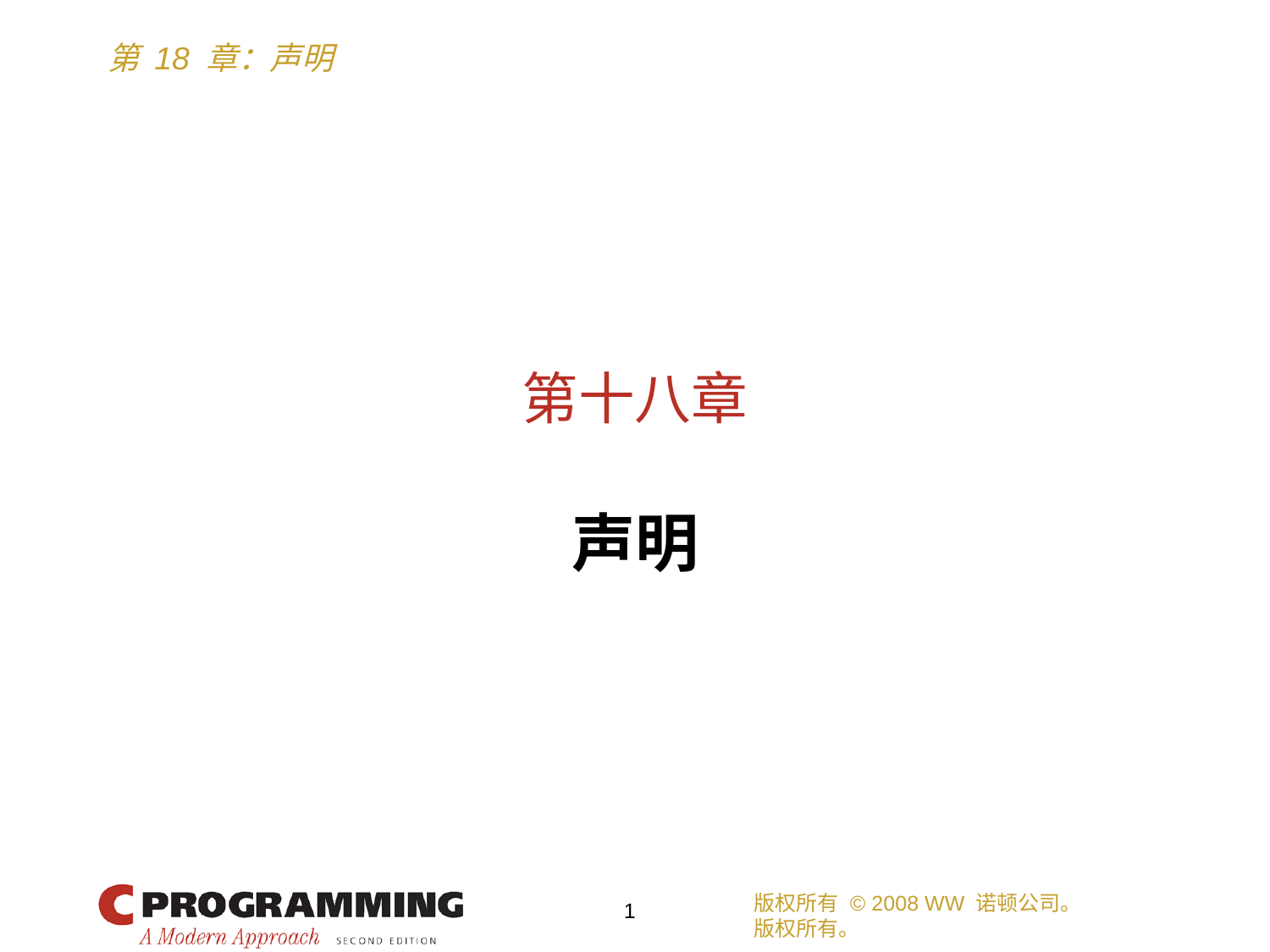

# 第十八章
声明
版权所有 © 2008 WW 诺顿公司。
版权所有。
1